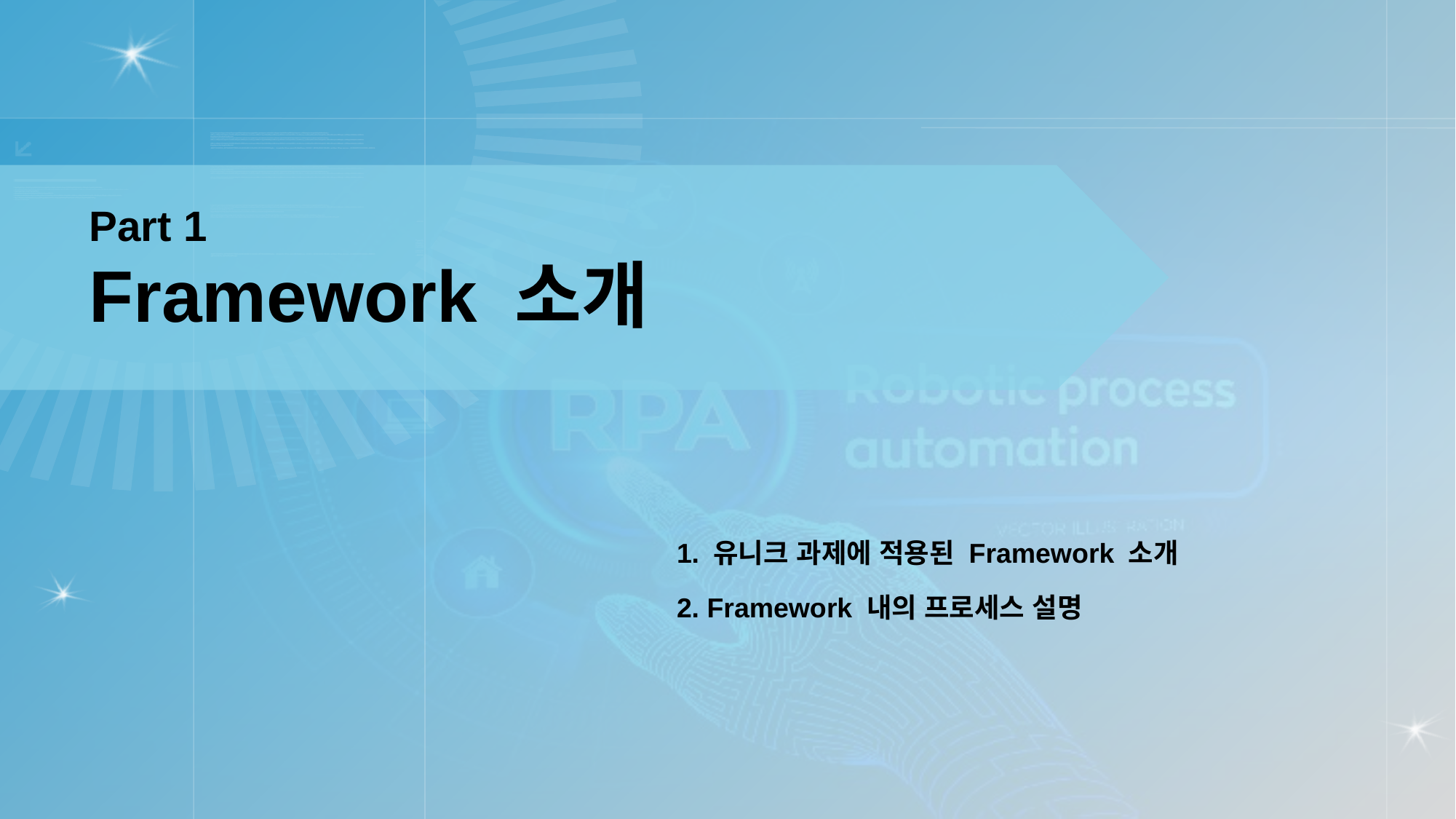

Part 1
Framework 소개
 1. 유니크 과제에 적용된 Framework 소개
 2. Framework 내의 프로세스 설명